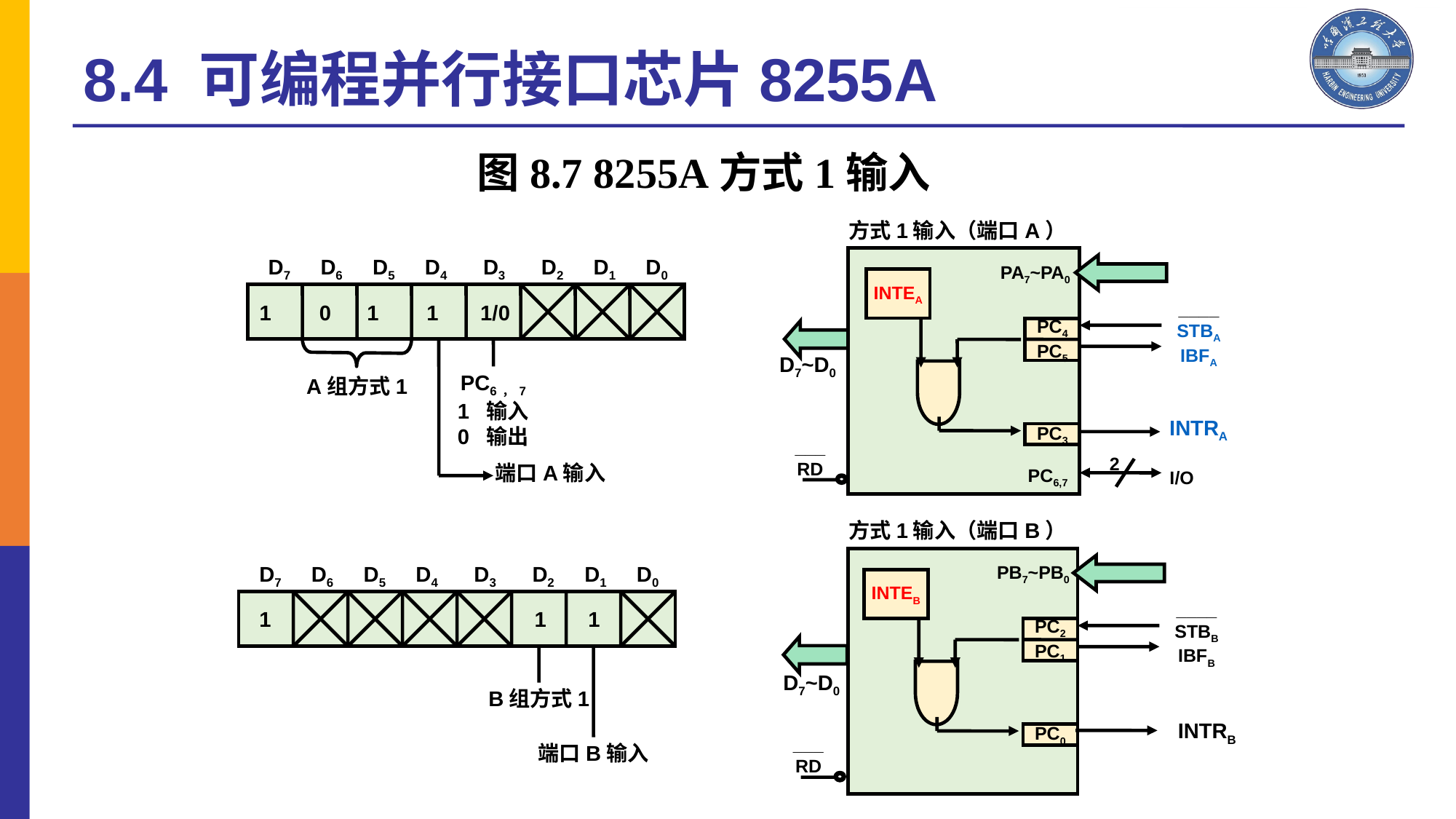

8.4 可编程并行接口芯片8255A
图8.7 8255A方式1输入
方式1输入（端口A）

PA7~PA0
INTEA
____
STBA
IBFA

PC4
PC5

D7~D0

INTRA

PC3
___
RD

2
PC6,7

I/O

D7     D6     D5     D4      D3      D2     D1     D0
       1        0      1        1       1/0

PC6，7
1  输入
0  输出
A组方式1
端口A输入

方式1输入（端口B）

PB7~PB0
INTEB
____
STBB
IBFB

PC2
PC1

D7~D0
INTRB

PC0
___
RD

D7     D6     D5     D4      D3      D2     D1     D0
      1                                            1       1

B组方式1
端口B输入